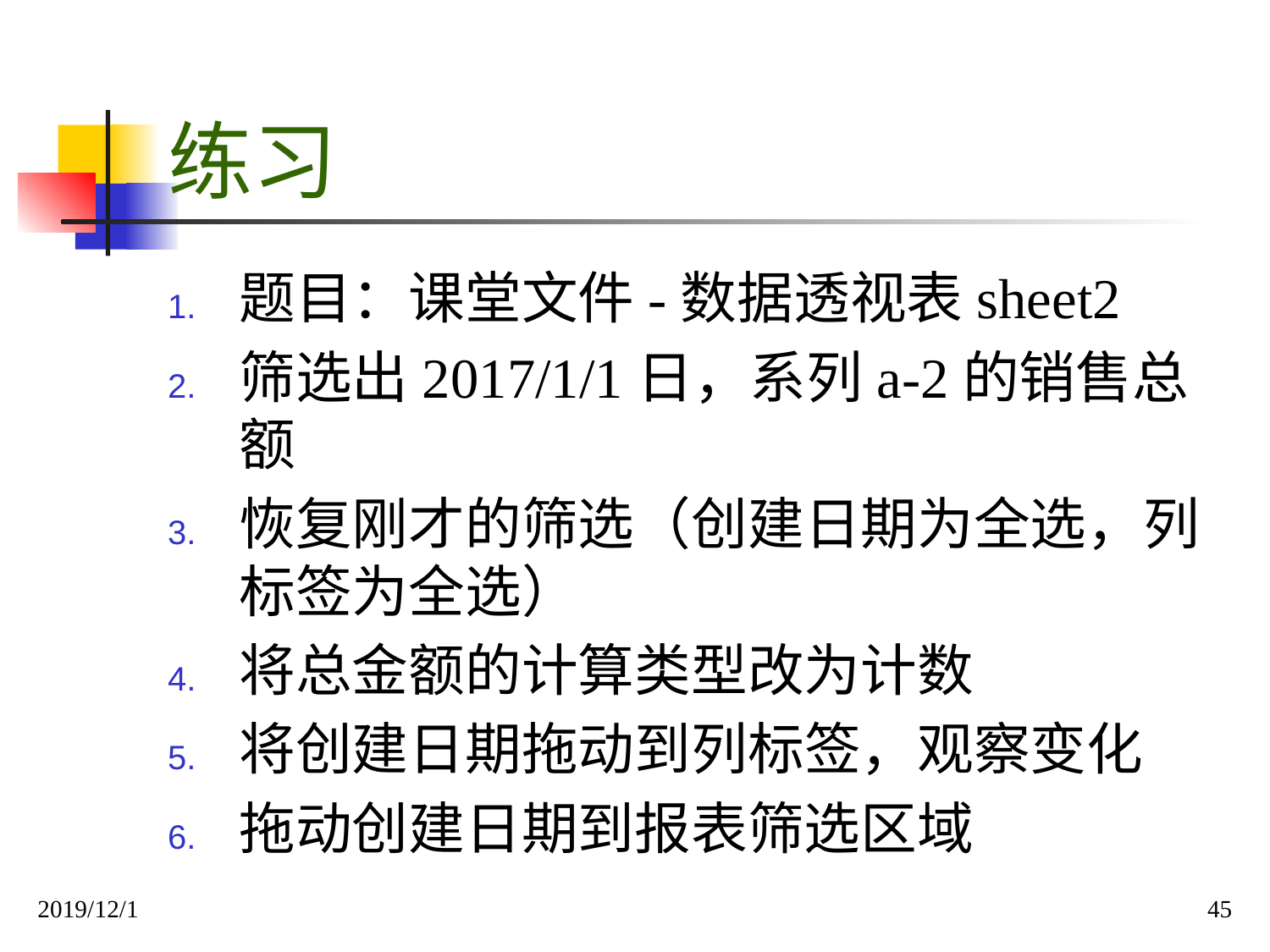

# 练习
题目：课堂文件-数据透视表sheet2
筛选出2017/1/1日，系列a-2的销售总额
恢复刚才的筛选（创建日期为全选，列标签为全选）
将总金额的计算类型改为计数
将创建日期拖动到列标签，观察变化
拖动创建日期到报表筛选区域
2019/12/1
45